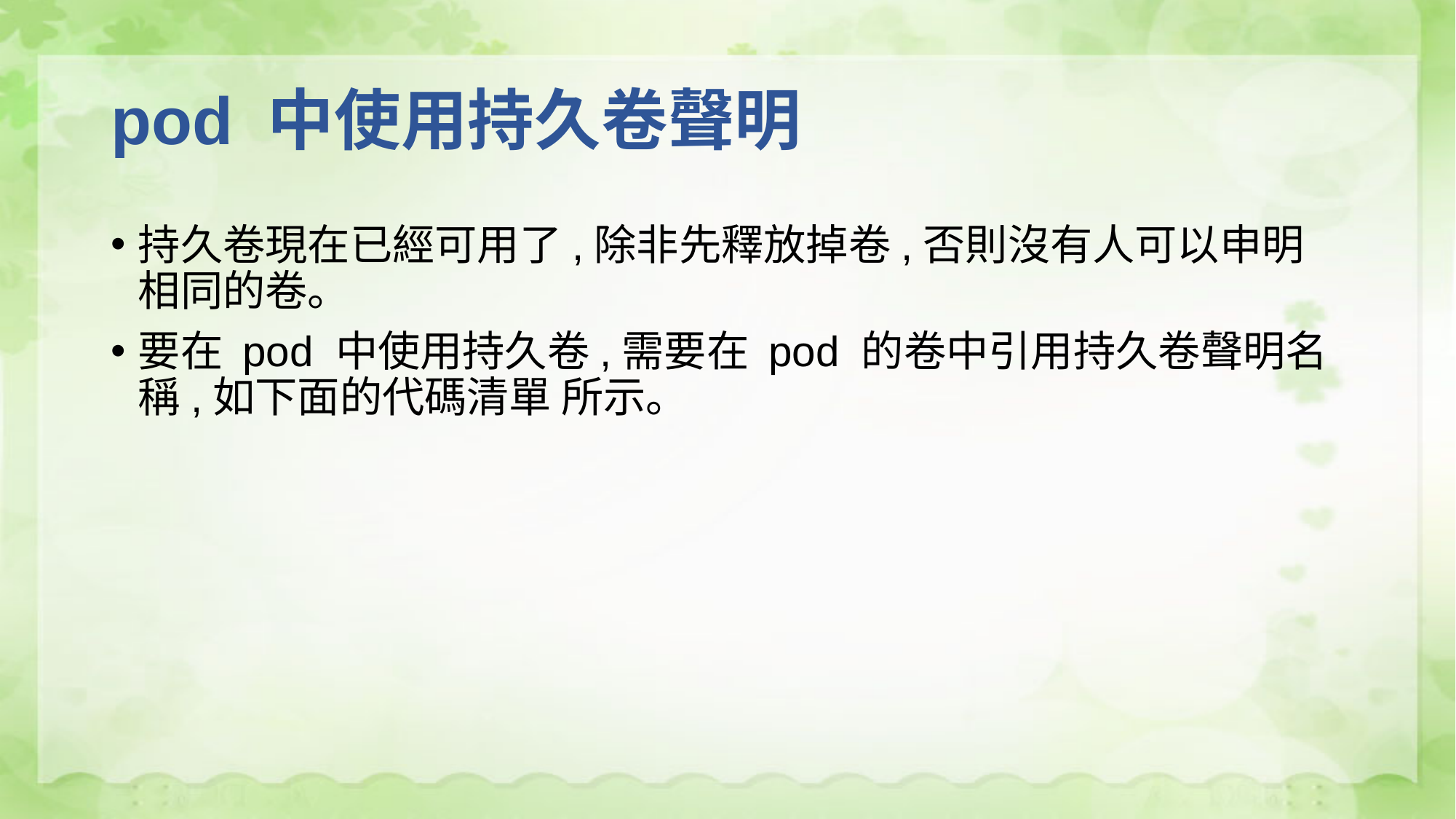

# pod 中使用持久卷聲明
持久卷現在已經可用了,除非先釋放掉卷,否則沒有人可以申明相同的卷。
要在 pod 中使用持久卷,需要在 pod 的卷中引用持久卷聲明名稱,如下面的代碼清單 所示。